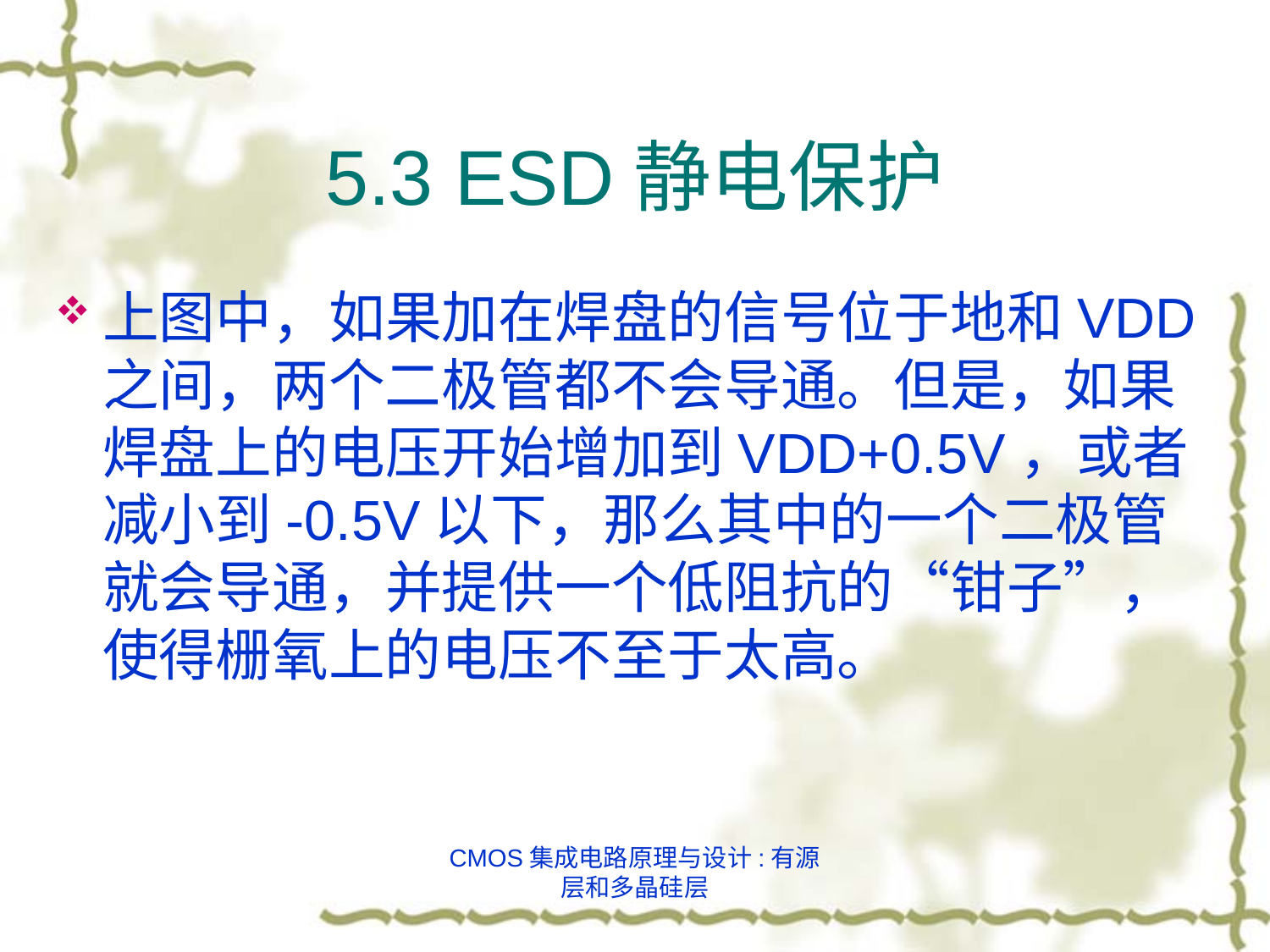

# 5.3 ESD静电保护
上图中，如果加在焊盘的信号位于地和VDD之间，两个二极管都不会导通。但是，如果焊盘上的电压开始增加到VDD+0.5V，或者减小到-0.5V以下，那么其中的一个二极管就会导通，并提供一个低阻抗的“钳子”，使得栅氧上的电压不至于太高。
CMOS集成电路原理与设计:有源层和多晶硅层
20